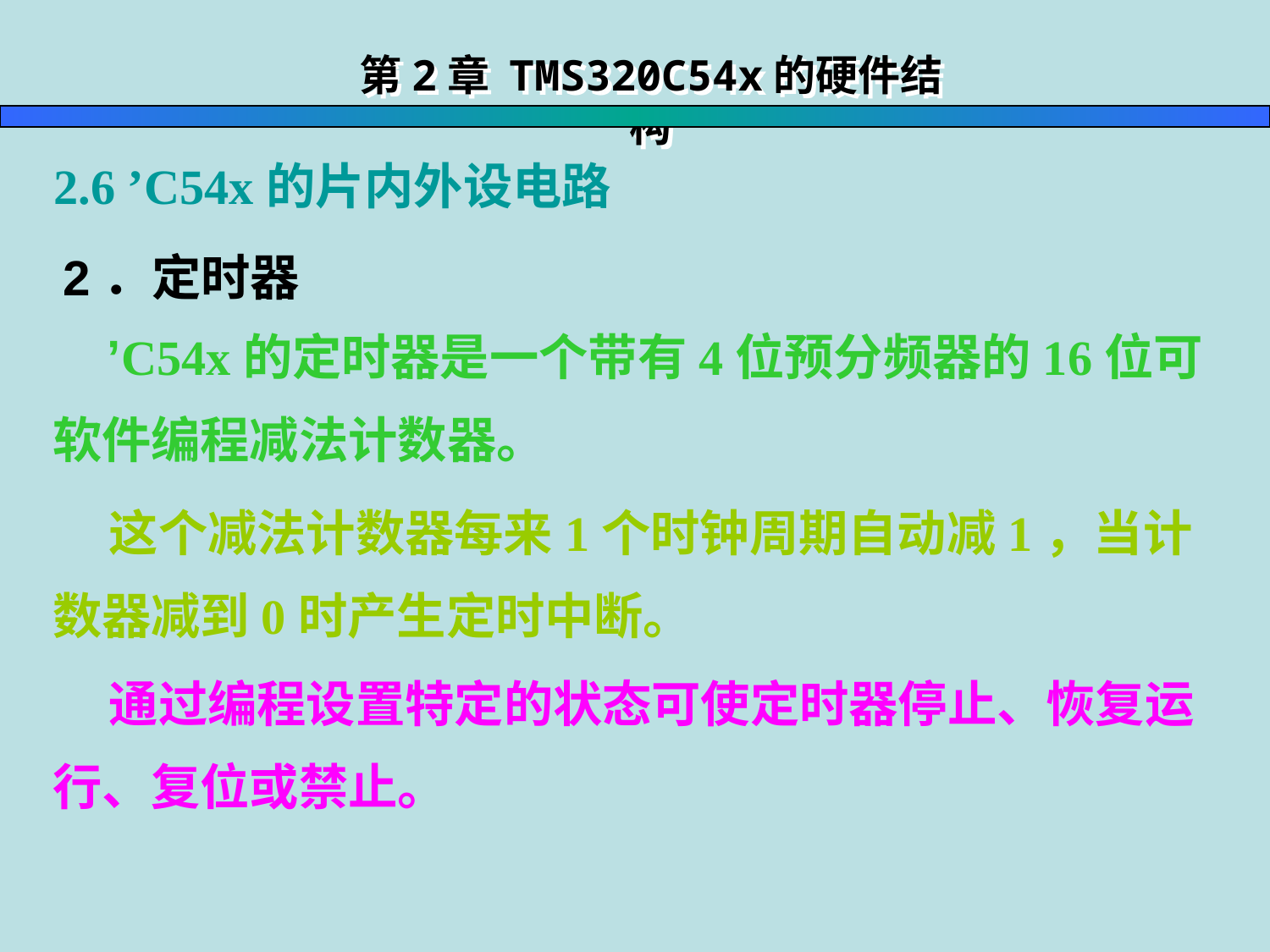

第2章 TMS320C54x的硬件结构

 2.6 ’C54x的片内外设电路
2．定时器
    ’C54x的定时器是一个带有4位预分频器的16位可软件编程减法计数器。
    这个减法计数器每来1个时钟周期自动减1，当计数器减到0时产生定时中断。
    通过编程设置特定的状态可使定时器停止、恢复运行、复位或禁止。
108